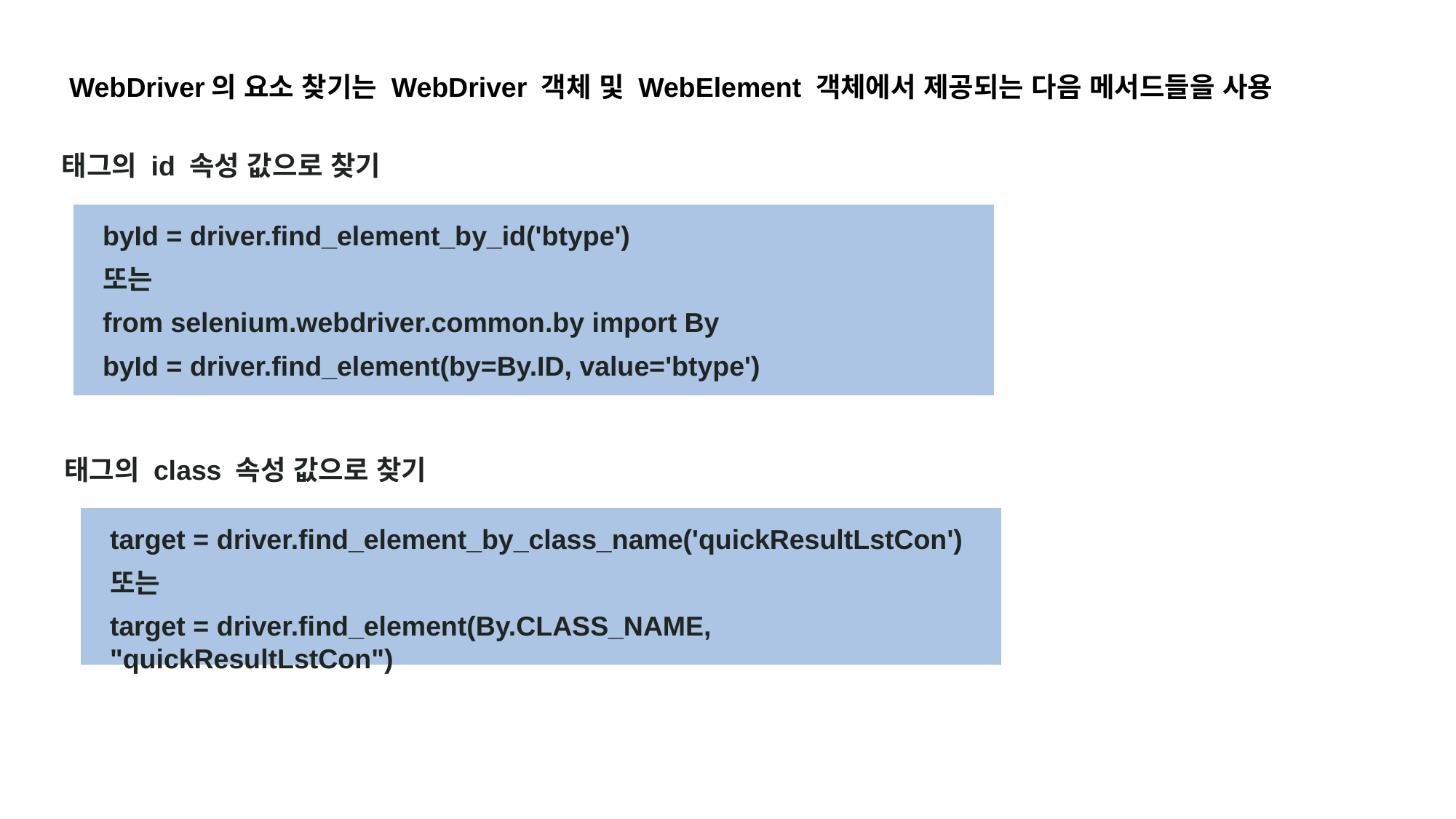

WebDriver의 요소 찾기는 WebDriver 객체 및 WebElement 객체에서 제공되는 다음 메서드들을 사용

태그의 id 속성 값으로 찾기

byId = driver.find_element_by_id('btype')
또는
from selenium.webdriver.common.by import By
byId = driver.find_element(by=By.ID, value='btype')

태그의 class 속성 값으로 찾기

target = driver.find_element_by_class_name('quickResultLstCon')
또는
target = driver.find_element(By.CLASS_NAME, "quickResultLstCon")